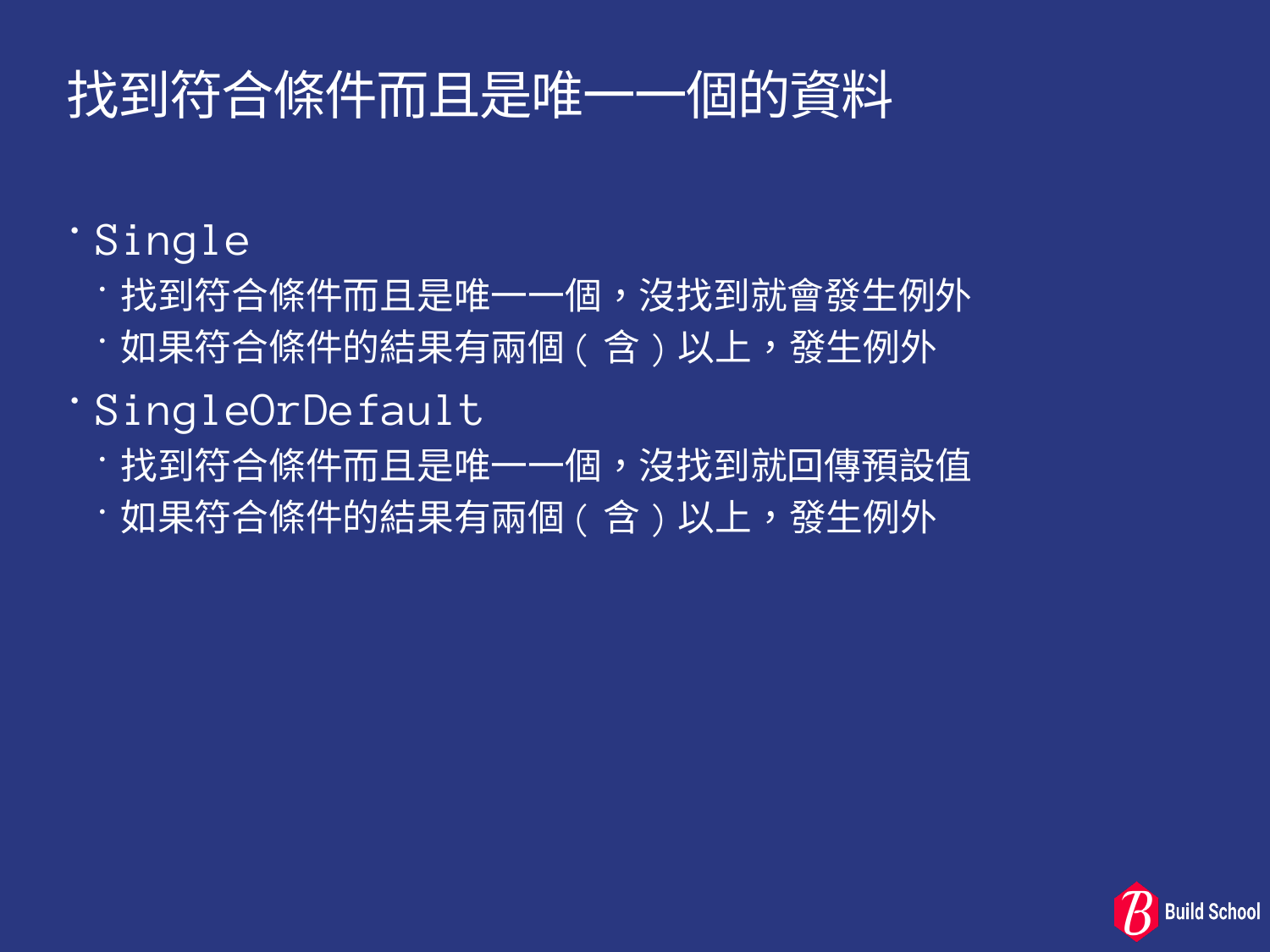

# 找到符合條件而且是唯一一個的資料
Single
找到符合條件而且是唯一一個，沒找到就會發生例外
如果符合條件的結果有兩個(含)以上，發生例外
SingleOrDefault
找到符合條件而且是唯一一個，沒找到就回傳預設值
如果符合條件的結果有兩個(含)以上，發生例外